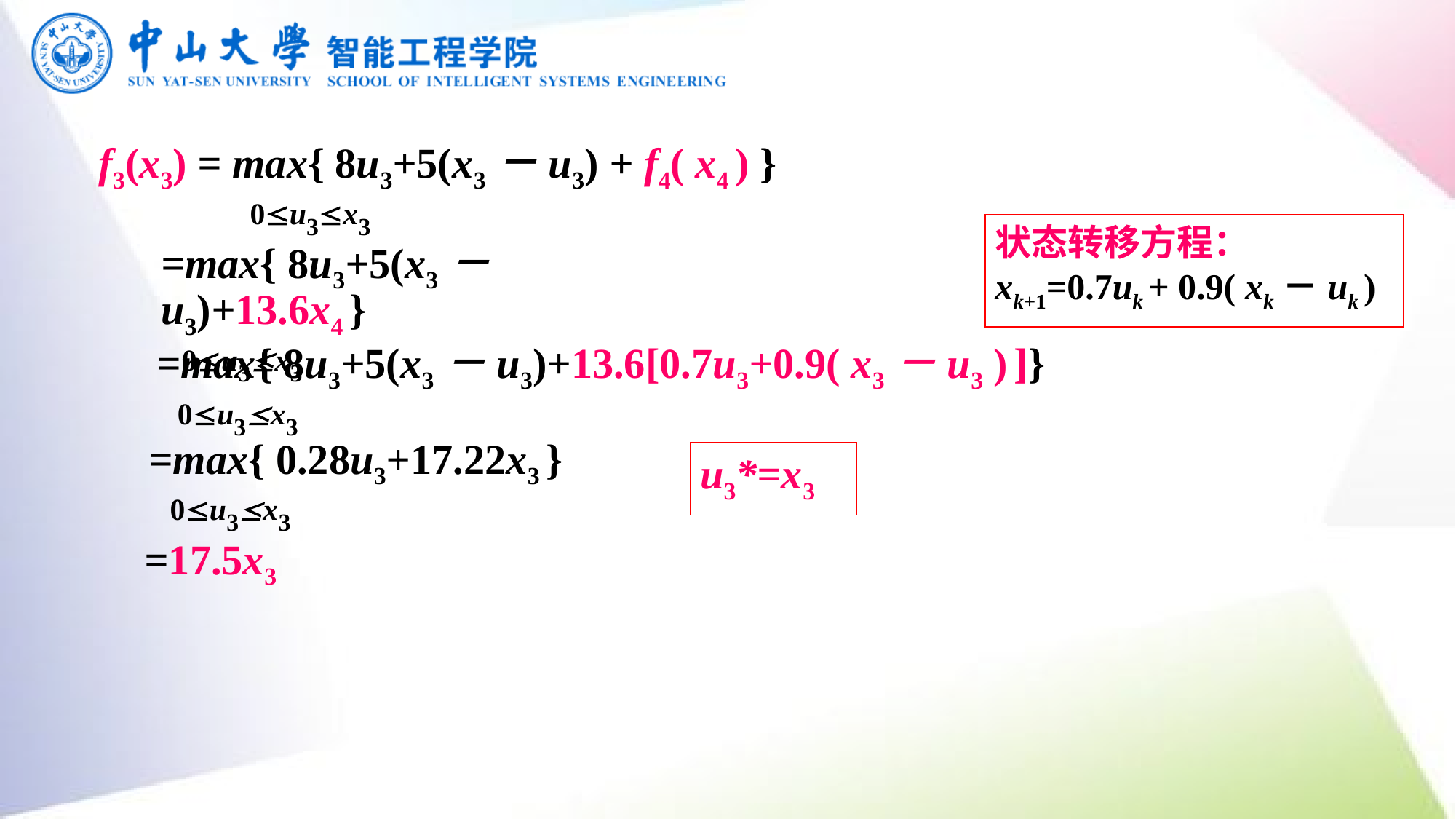

f3(x3) = max{ 8u3+5(x3－u3) + f4( x4 ) }
	    0≤u3≤x3
状态转移方程：
xk+1=0.7uk + 0.9( xk－uk )
=max{ 8u3+5(x3－u3)+13.6x4 }
  0≤u3≤x3
=max{ 8u3+5(x3－u3)+13.6[0.7u3+0.9( x3－u3 ) ]}
  0≤u3≤x3
=max{ 0.28u3+17.22x3 }
  0≤u3≤x3
u3*=x3
=17.5x3